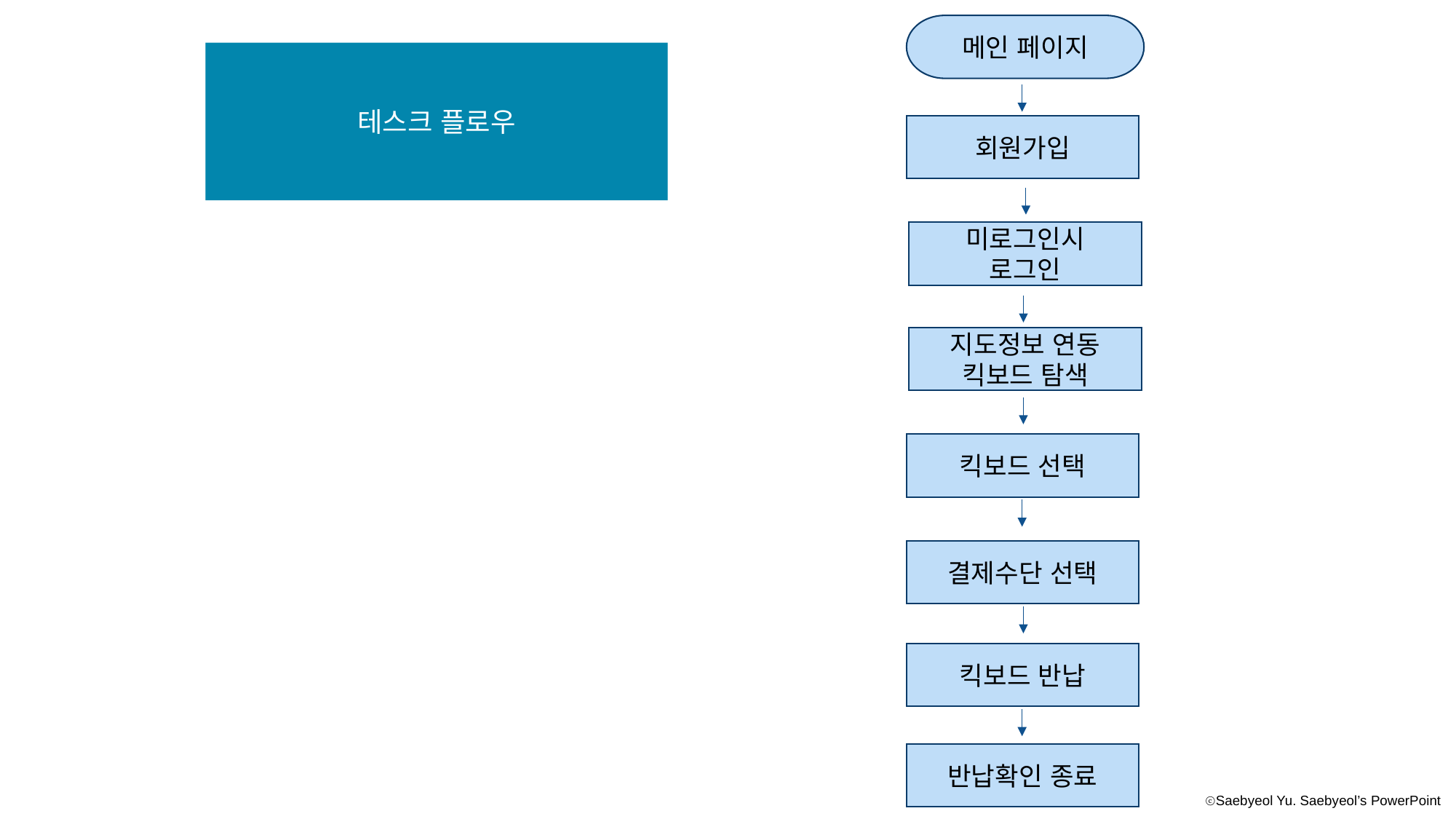

메인 페이지
테스크 플로우
회원가입
미로그인시
로그인
지도정보 연동
킥보드 탐색
킥보드 선택
결제수단 선택
킥보드 반납
반납확인 종료